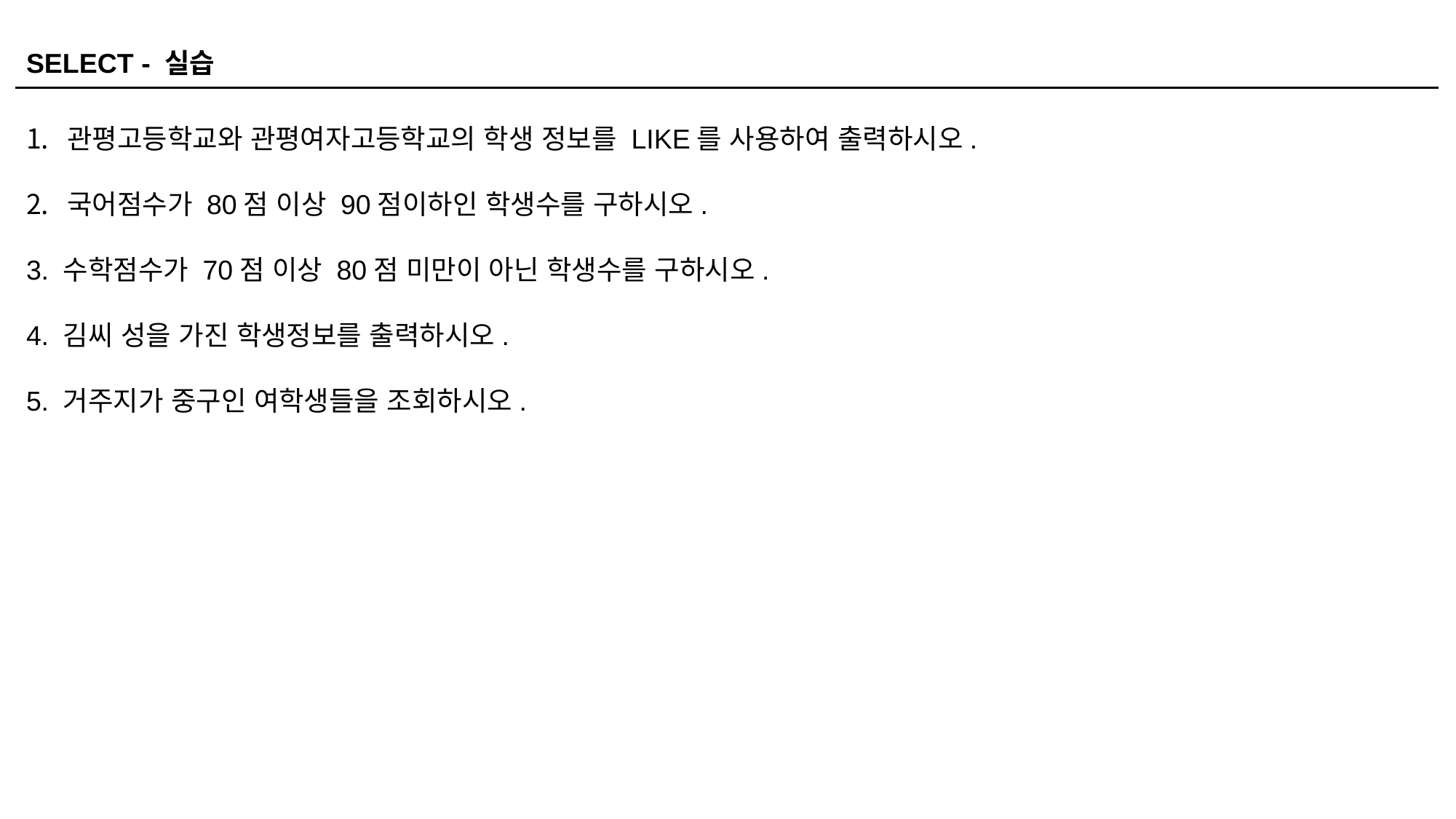

SELECT - 실습
관평고등학교와 관평여자고등학교의 학생 정보를 LIKE를 사용하여 출력하시오.

국어점수가 80점 이상 90점이하인 학생수를 구하시오.

3. 수학점수가 70점 이상 80점 미만이 아닌 학생수를 구하시오.

4. 김씨 성을 가진 학생정보를 출력하시오.

5. 거주지가 중구인 여학생들을 조회하시오.